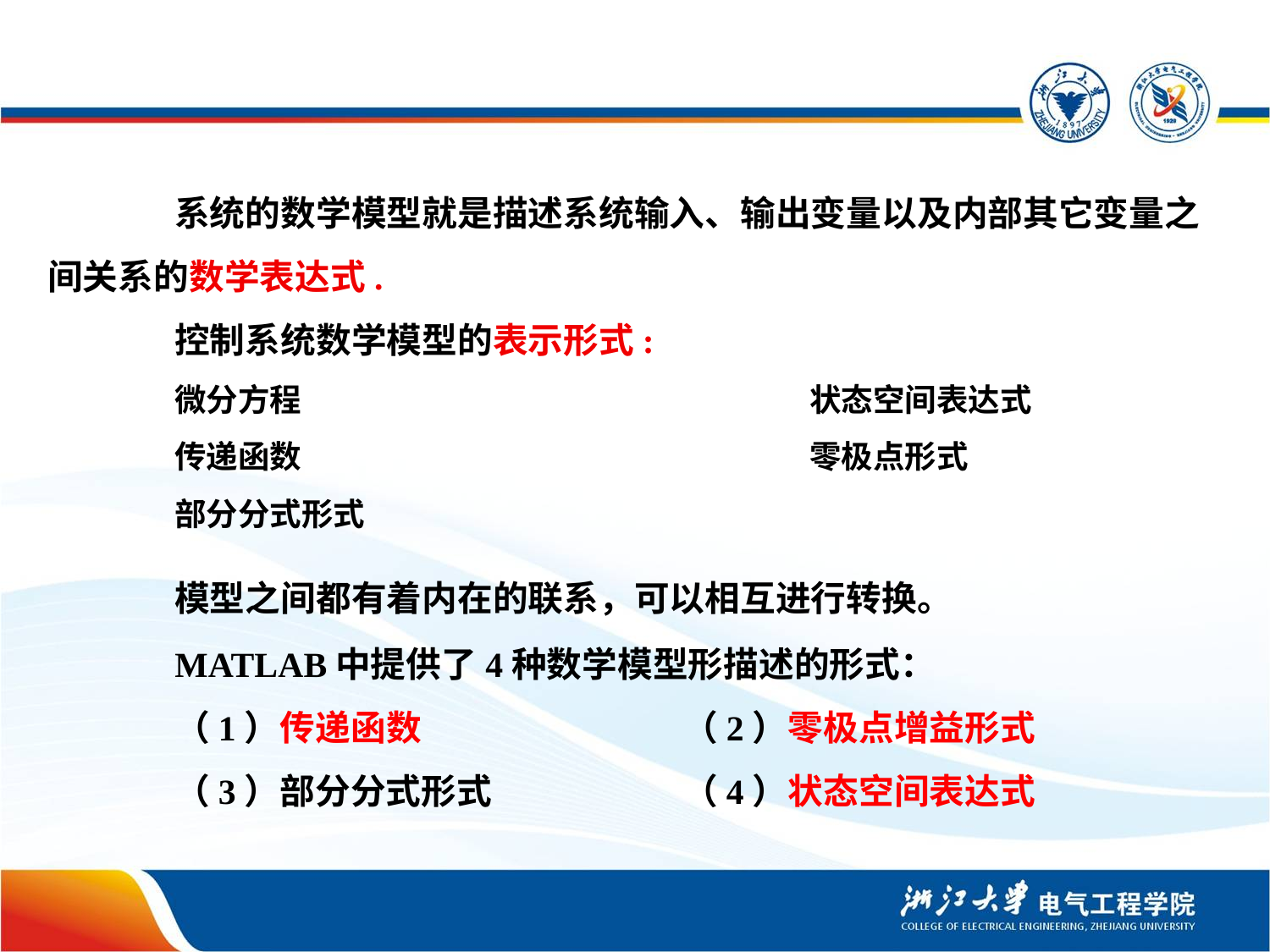

# 系统的数学模型就是描述系统输入、输出变量以及内部其它变量之间关系的数学表达式. 控制系统数学模型的表示形式: 微分方程				状态空间表达式 传递函数				零极点形式 部分分式形式 模型之间都有着内在的联系，可以相互进行转换。 MATLAB中提供了4种数学模型形描述的形式： （1）传递函数			（2）零极点增益形式 （3）部分分式形式		（4）状态空间表达式